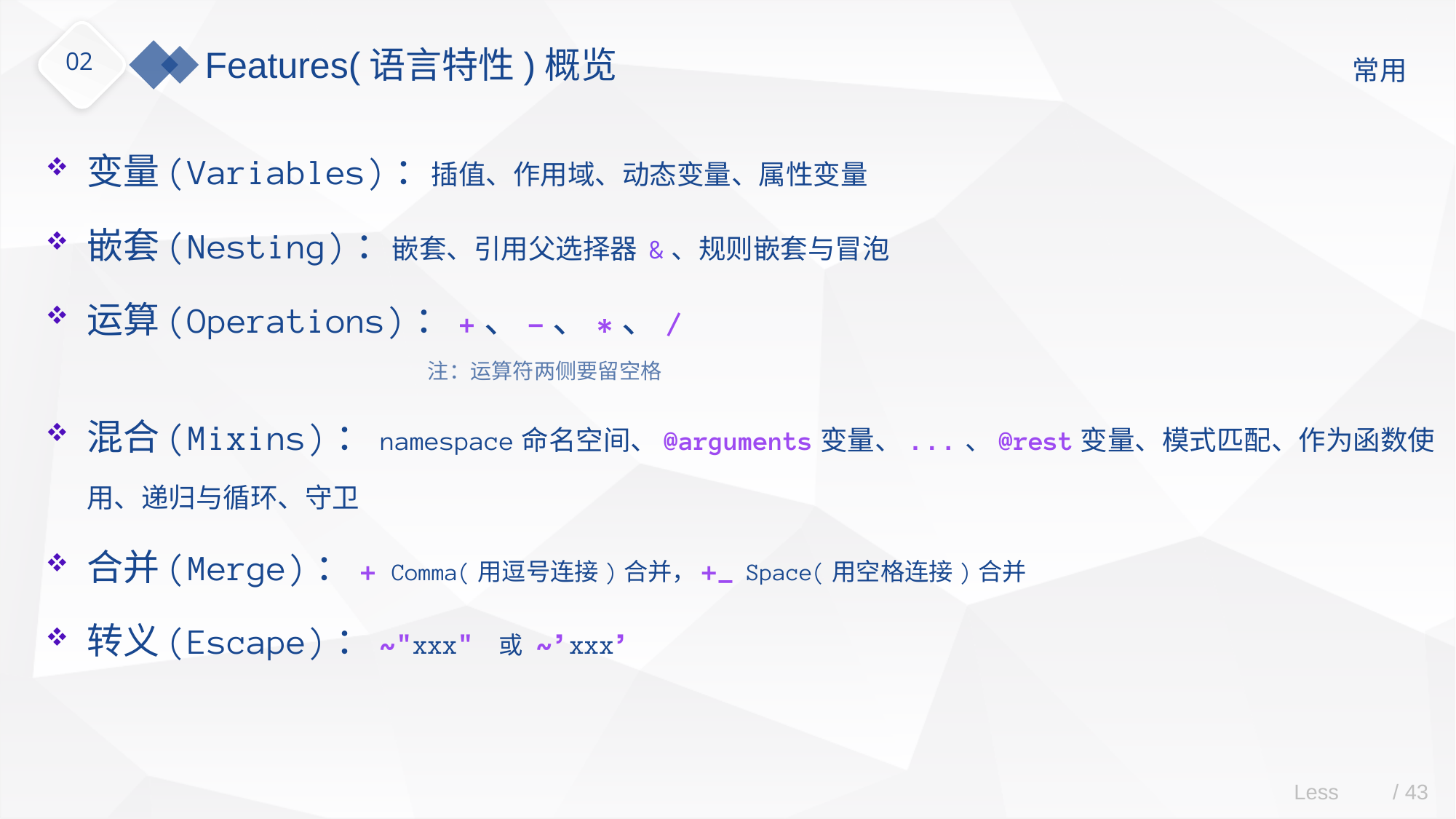

Features(语言特性)概览
02

常用

变量(Variables)：插值、作用域、动态变量、属性变量
嵌套(Nesting)：嵌套、引用父选择器 &、规则嵌套与冒泡
运算(Operations)：+、-、*、/
注：运算符两侧要留空格
混合(Mixins)：namespace命名空间、@arguments变量、...、@rest变量、模式匹配、作为函数使用、递归与循环、守卫
合并(Merge)：+ Comma(用逗号连接)合并，+_ Space(用空格连接)合并
转义(Escape)：~"xxx" 或 ~’xxx’

8